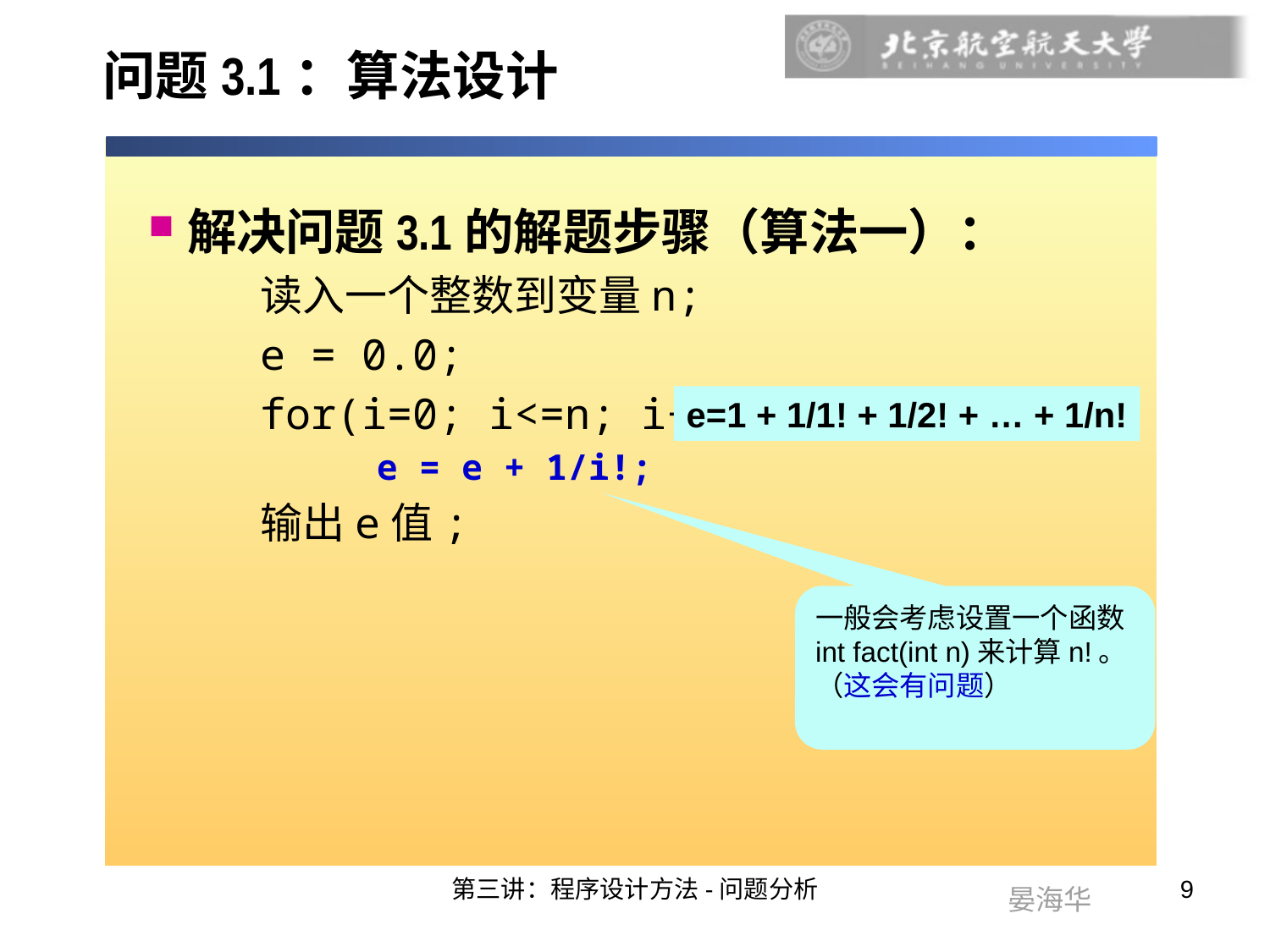

# 问题3.1：算法设计
解决问题3.1的解题步骤（算法一）：
读入一个整数到变量n;
e = 0.0;
for(i=0; i<=n; i++)
    e = e + 1/i!;
输出e值;

e=1 + 1/1! + 1/2! + … + 1/n!
一般会考虑设置一个函数 int fact(int n)来计算n!。
（这会有问题）

第三讲：程序设计方法-问题分析
9